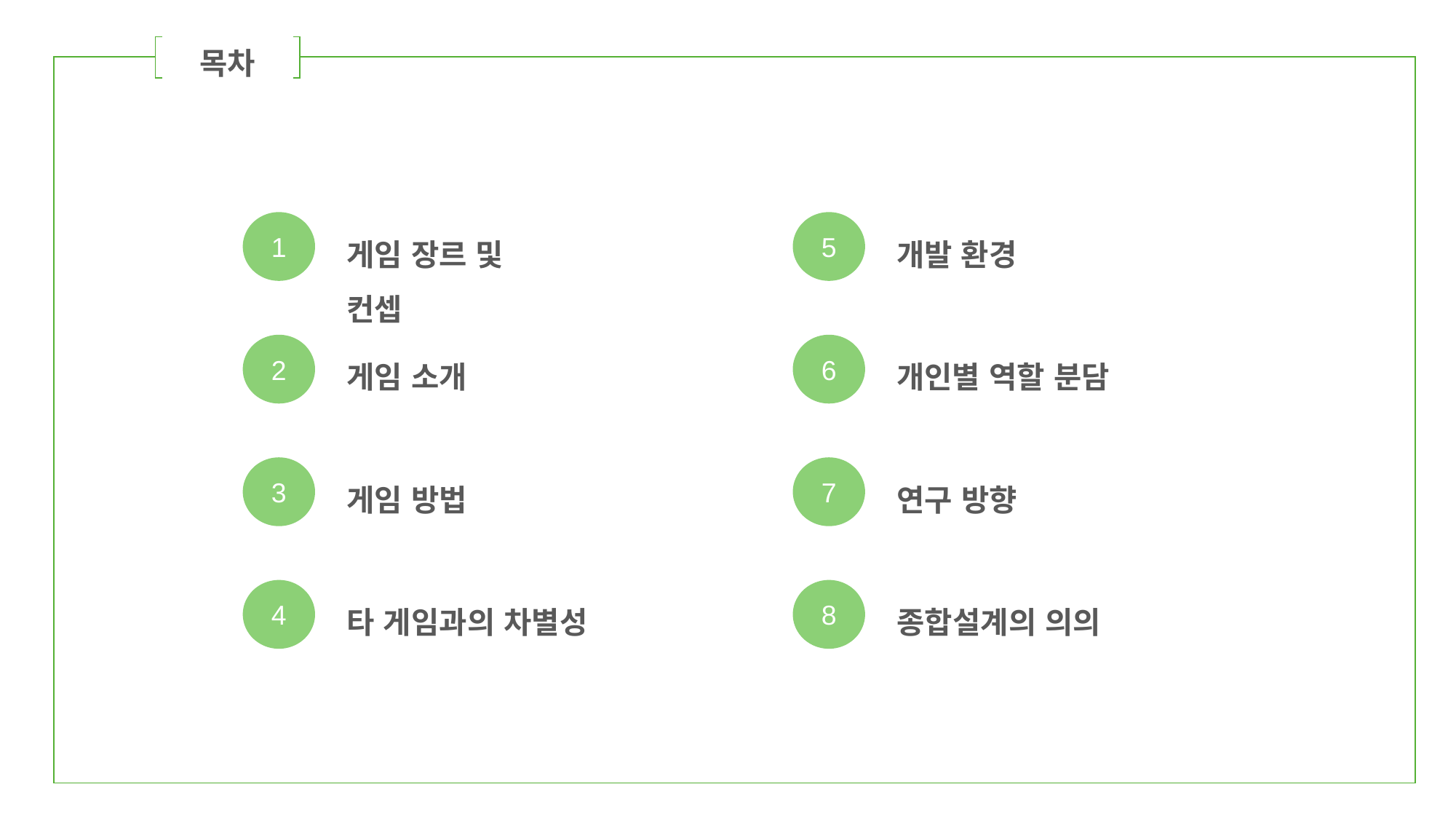

목차
|  |  |  |
| --- | --- | --- |

1
게임 장르 및 컨셉
5
개발 환경
2
게임 소개
6
개인별 역할 분담
3
게임 방법
7
연구 방향
4
타 게임과의 차별성
8
종합설계의 의의